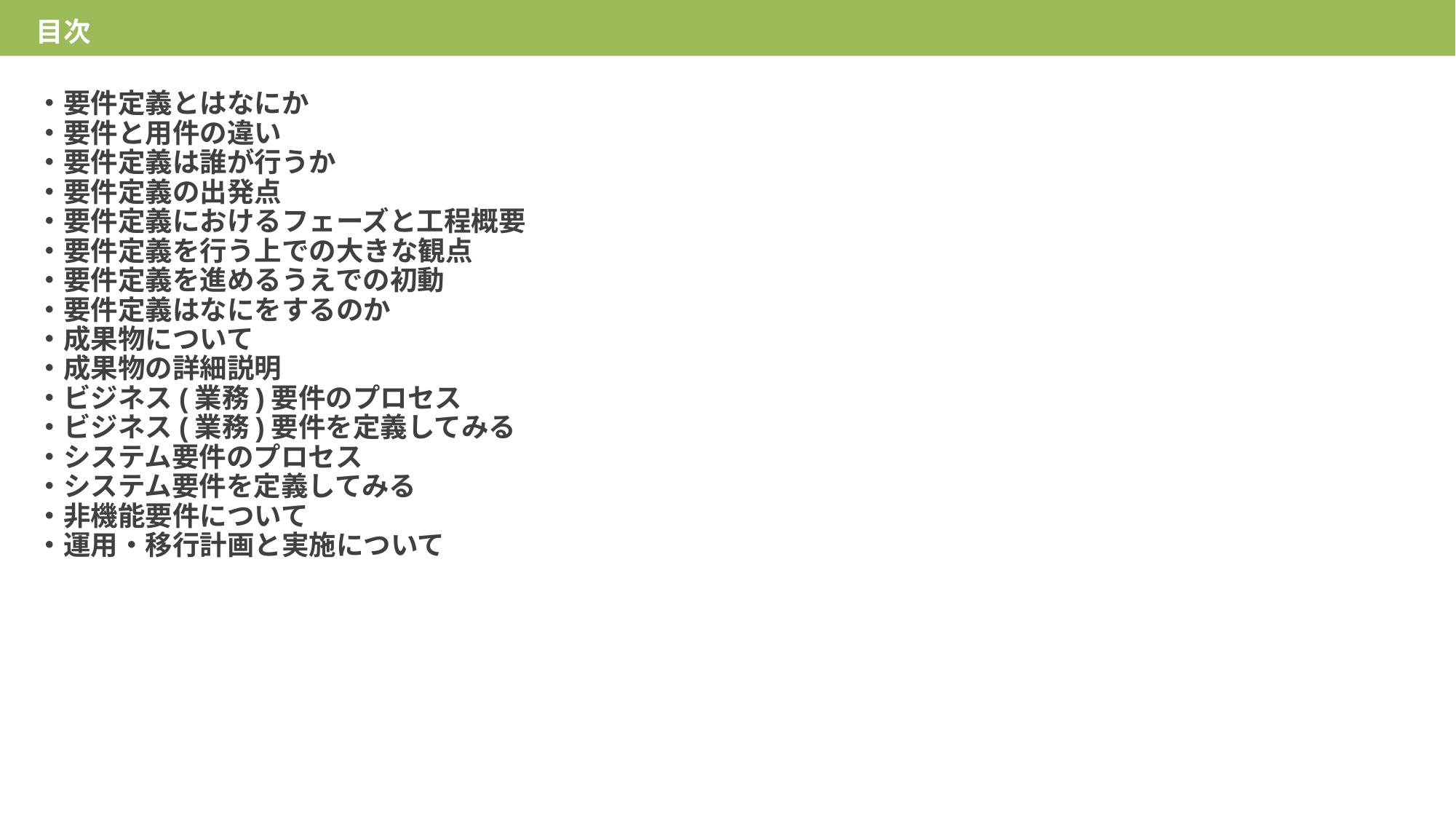

目次
# ・要件定義とはなにか ・要件と用件の違い ・要件定義は誰が行うか ・要件定義の出発点 ・要件定義におけるフェーズと工程概要 ・要件定義を行う上での大きな観点 ・要件定義を進めるうえでの初動 ・要件定義はなにをするのか ・成果物について ・成果物の詳細説明 ・ビジネス(業務)要件のプロセス ・ビジネス(業務)要件を定義してみる ・システム要件のプロセス ・システム要件を定義してみる ・非機能要件について ・運用・移行計画と実施について